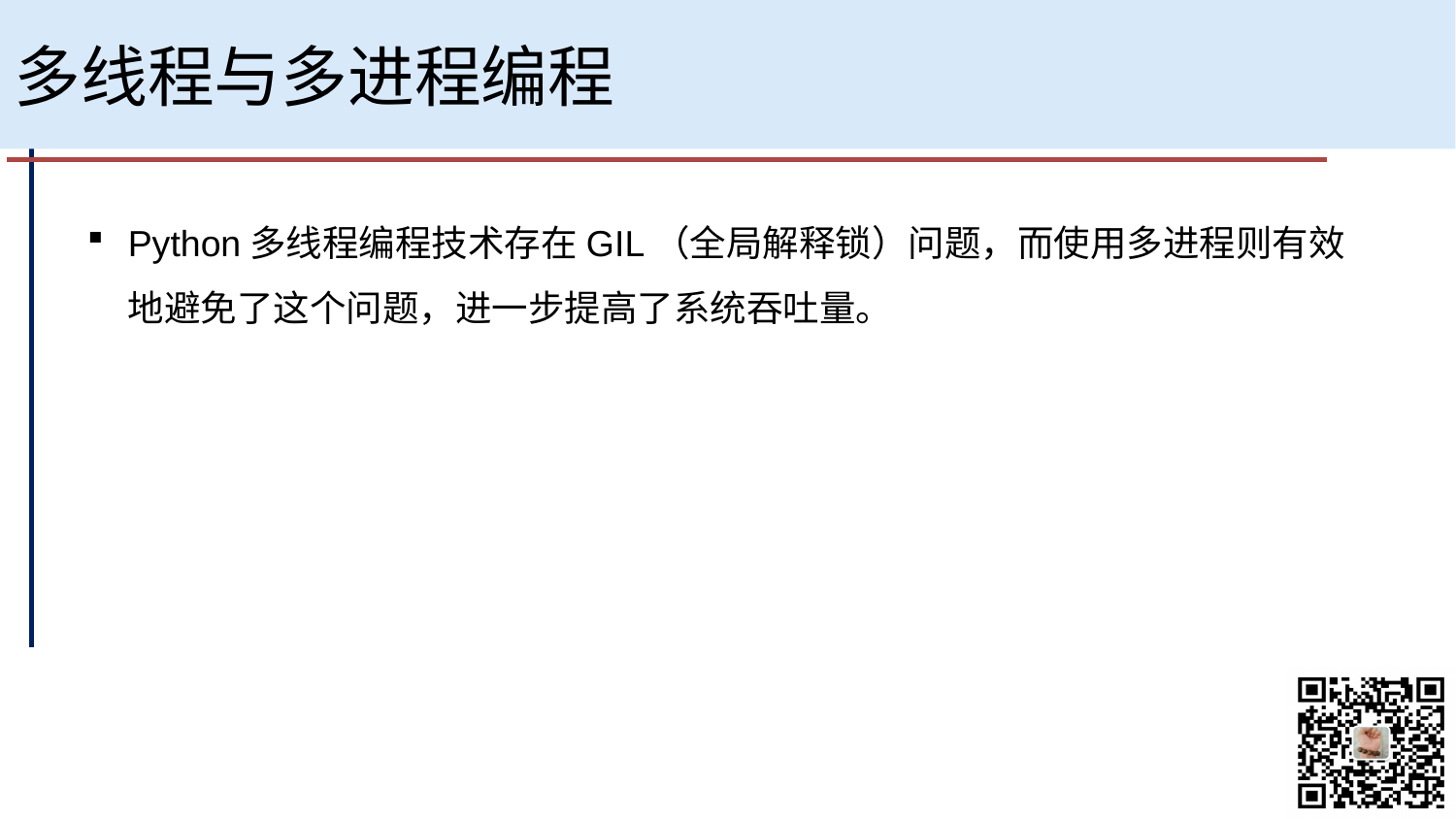

# 多线程与多进程编程
Python多线程编程技术存在GIL（全局解释锁）问题，而使用多进程则有效地避免了这个问题，进一步提高了系统吞吐量。